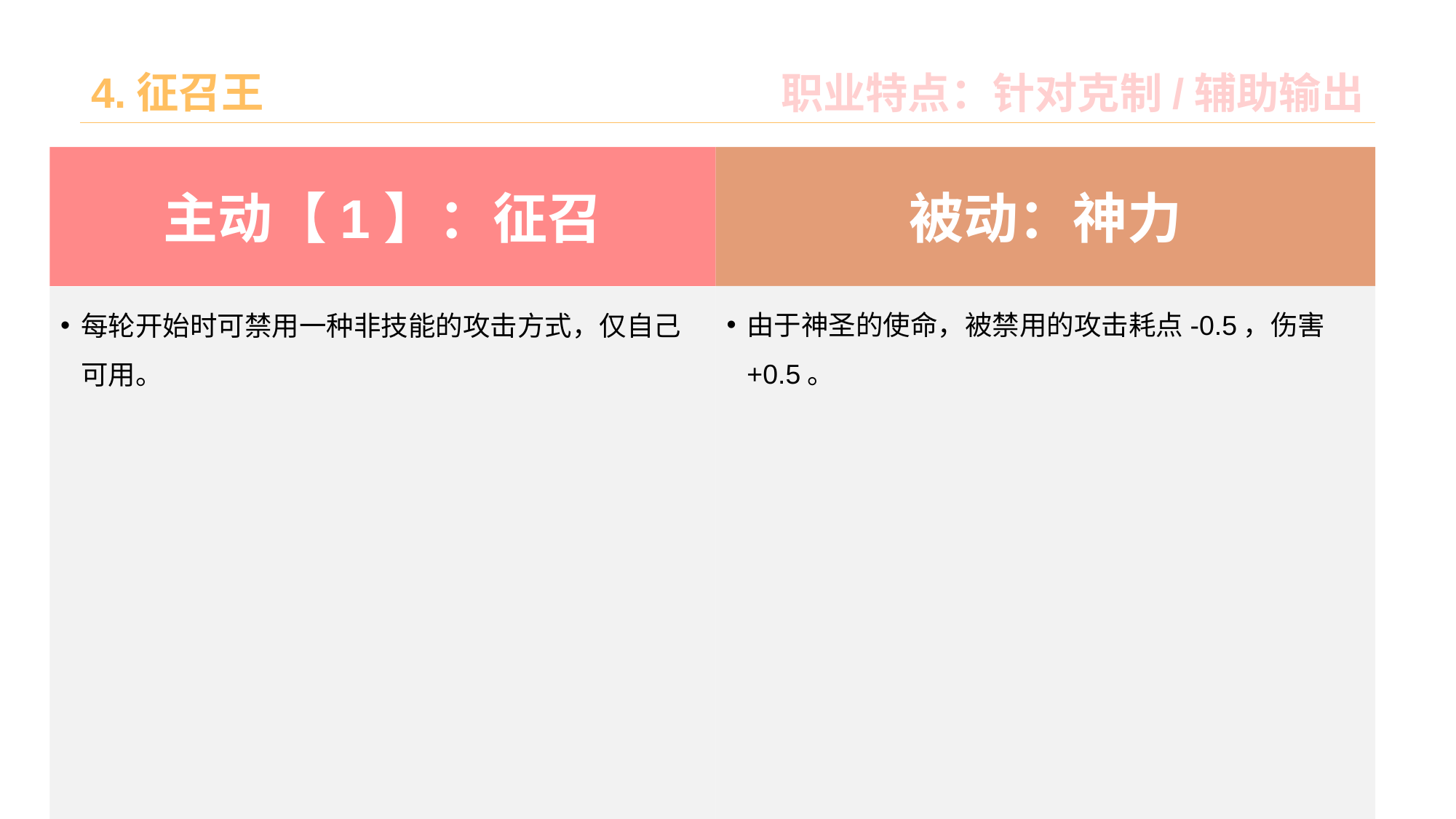

# 4.征召王
职业特点：针对克制/辅助输出
被动：神力
主动【1】：征召
由于神圣的使命，被禁用的攻击耗点-0.5，伤害+0.5。
每轮开始时可禁用一种非技能的攻击方式，仅自己可用。